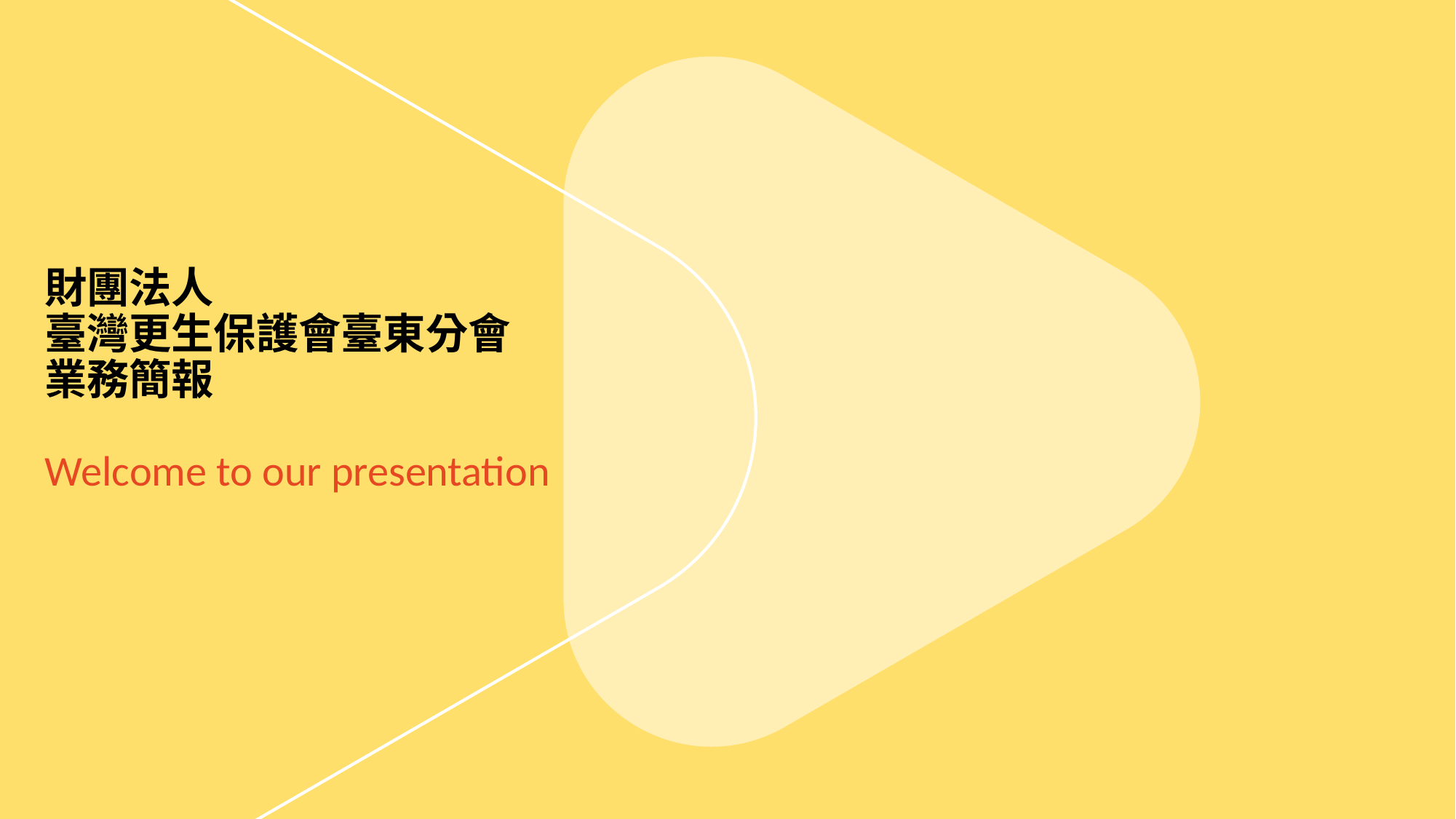

# 財團法人 臺灣更生保護會臺東分會 業務簡報
Welcome to our presentation